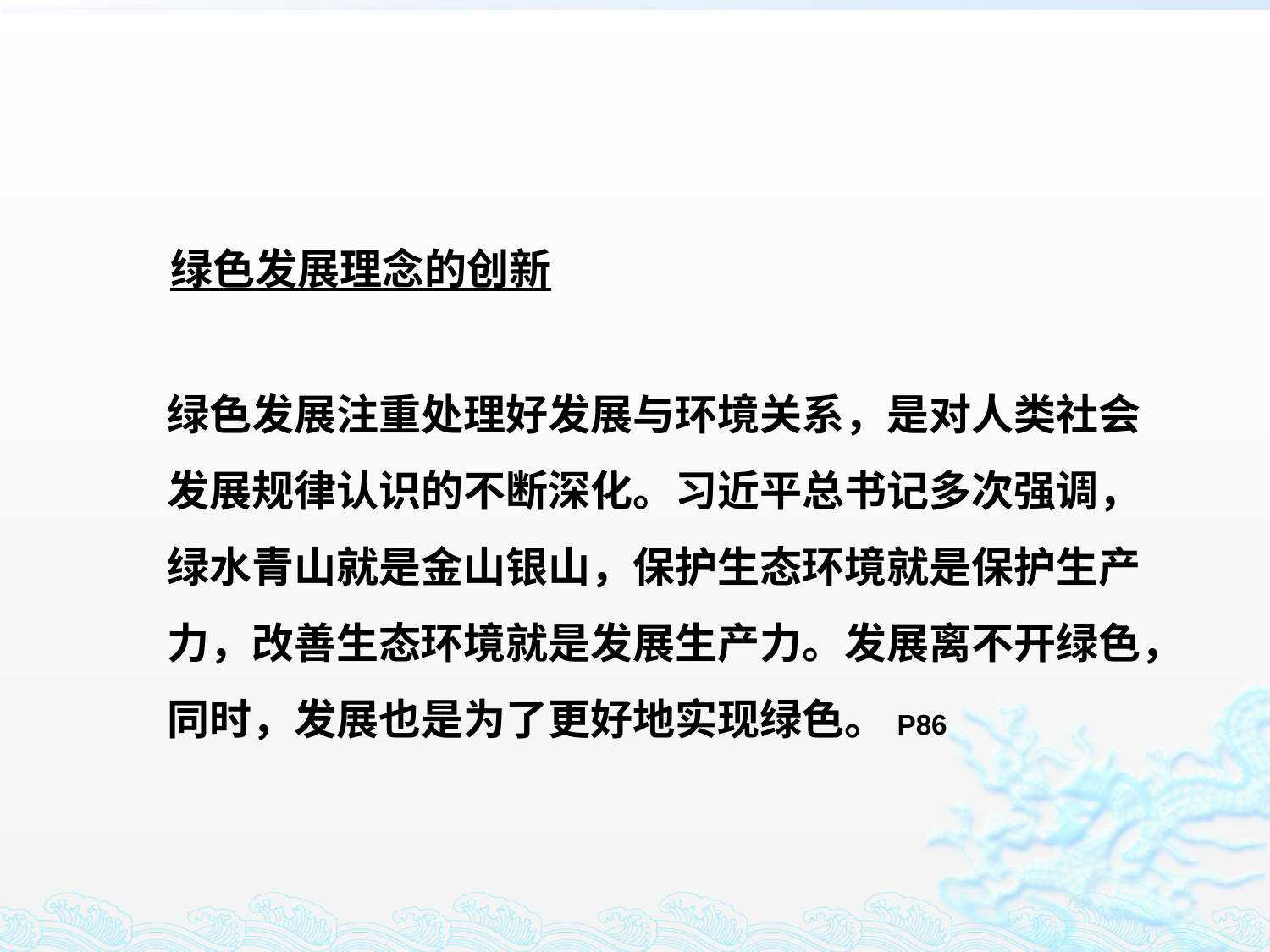

绿色发展理念的创新
绿色发展注重处理好发展与环境关系，是对人类社会发展规律认识的不断深化。习近平总书记多次强调，绿水青山就是金山银山，保护生态环境就是保护生产力，改善生态环境就是发展生产力。发展离不开绿色，同时，发展也是为了更好地实现绿色。P86